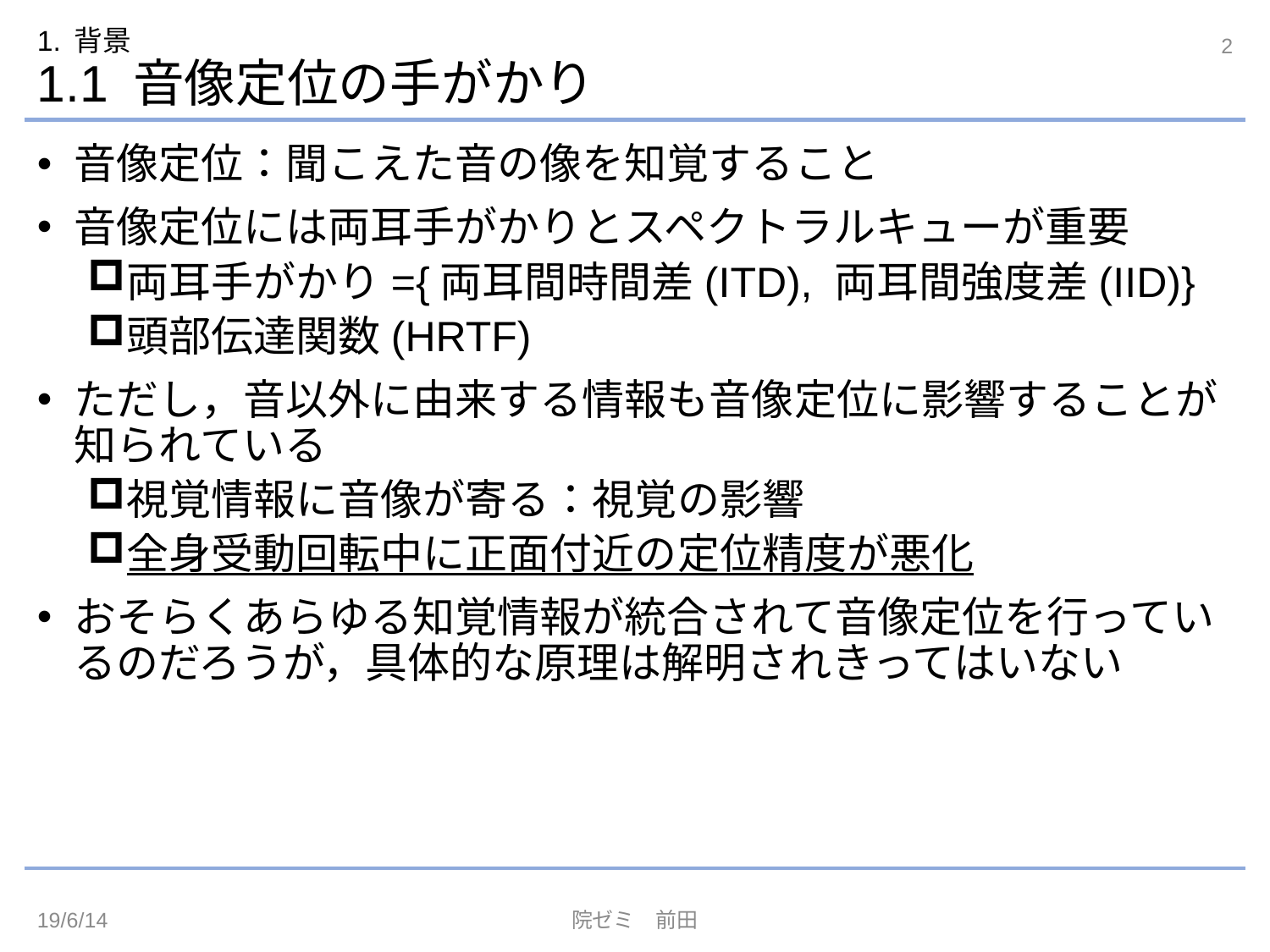

# 1. 背景 1.1 音像定位の手がかり
2
音像定位：聞こえた音の像を知覚すること
音像定位には両耳手がかりとスペクトラルキューが重要
両耳手がかり={両耳間時間差(ITD), 両耳間強度差(IID)}
頭部伝達関数(HRTF)
ただし，音以外に由来する情報も音像定位に影響することが知られている
視覚情報に音像が寄る：視覚の影響
全身受動回転中に正面付近の定位精度が悪化
おそらくあらゆる知覚情報が統合されて音像定位を行っているのだろうが，具体的な原理は解明されきってはいない
院ゼミ　前田
19/6/14